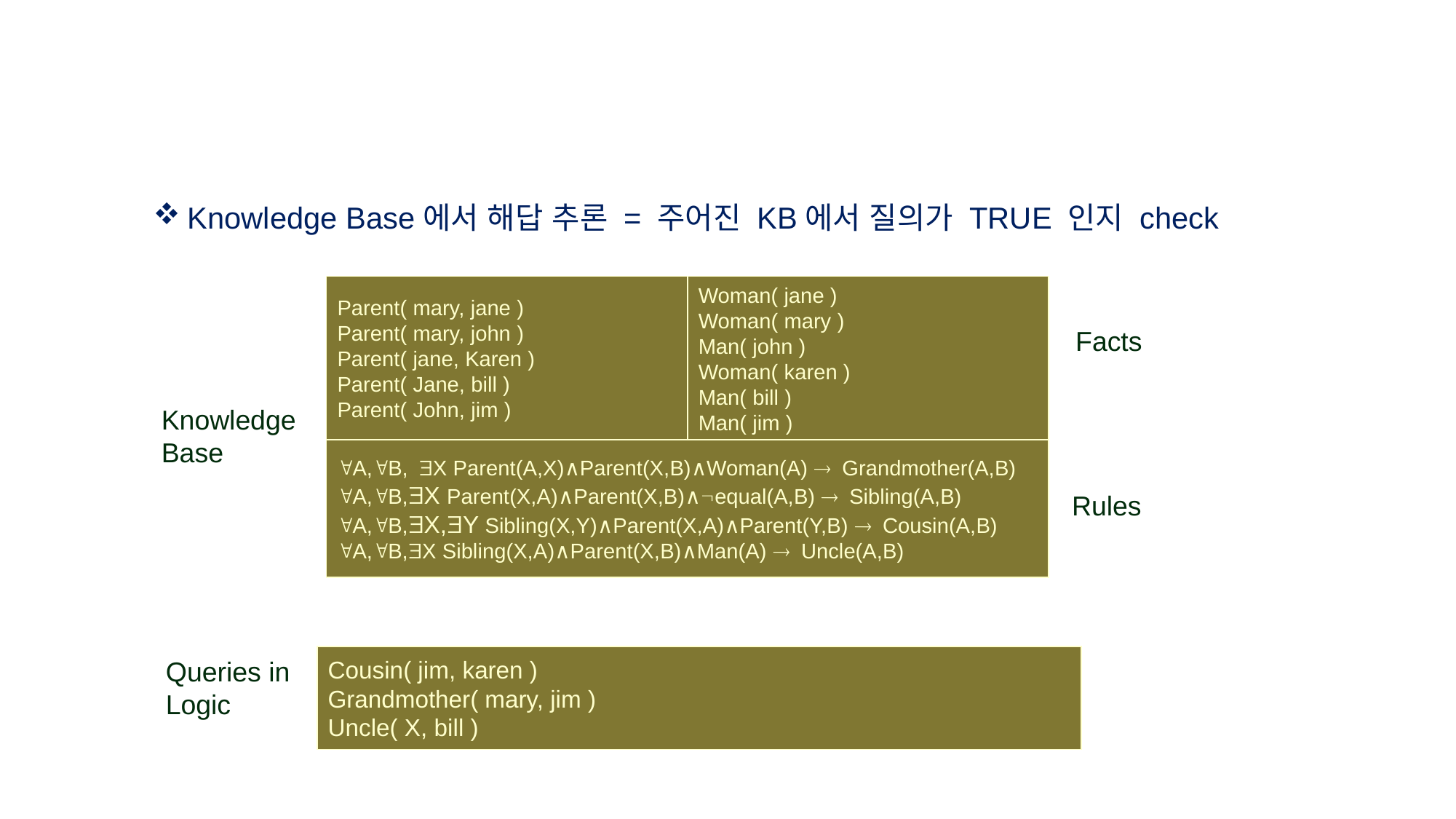

Knowledge Base에서 해답 추론 = 주어진 KB에서 질의가 TRUE 인지 check

Parent( mary, jane )
Parent( mary, john )
Parent( jane, Karen )
Parent( Jane, bill )
Parent( John, jim )
Woman( jane )
Woman( mary )
Man( john )
Woman( karen )
Man( bill )
Man( jim )
Facts
Knowledge
Base
∀A,∀B, ∃X Parent(A,X)∧Parent(X,B)∧Woman(A) → Grandmother(A,B)
∀A,∀B,∃X Parent(X,A)∧Parent(X,B)∧¬equal(A,B) → Sibling(A,B)
∀A,∀B,∃X,∃Y Sibling(X,Y)∧Parent(X,A)∧Parent(Y,B) → Cousin(A,B)
∀A,∀B,∃X Sibling(X,A)∧Parent(X,B)∧Man(A) → Uncle(A,B)
Rules
Cousin( jim, karen )
Grandmother( mary, jim )
Uncle( X, bill )
Queries in
Logic